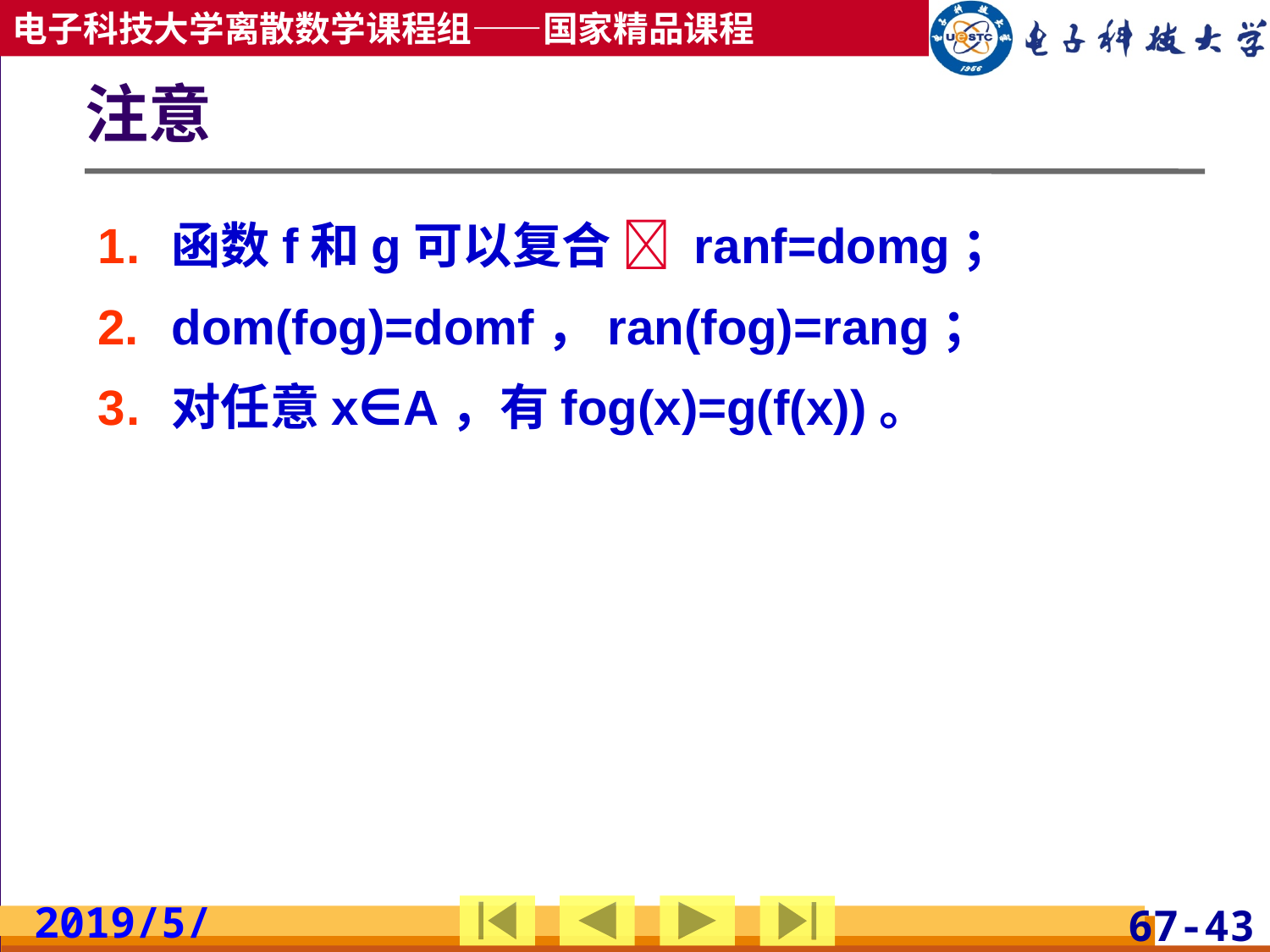

# 注意
函数f和g可以复合 ⇔ ranf=domg；
dom(fog)=domf，ran(fog)=rang；
对任意x∈A，有fog(x)=g(f(x))。
2019/5/8